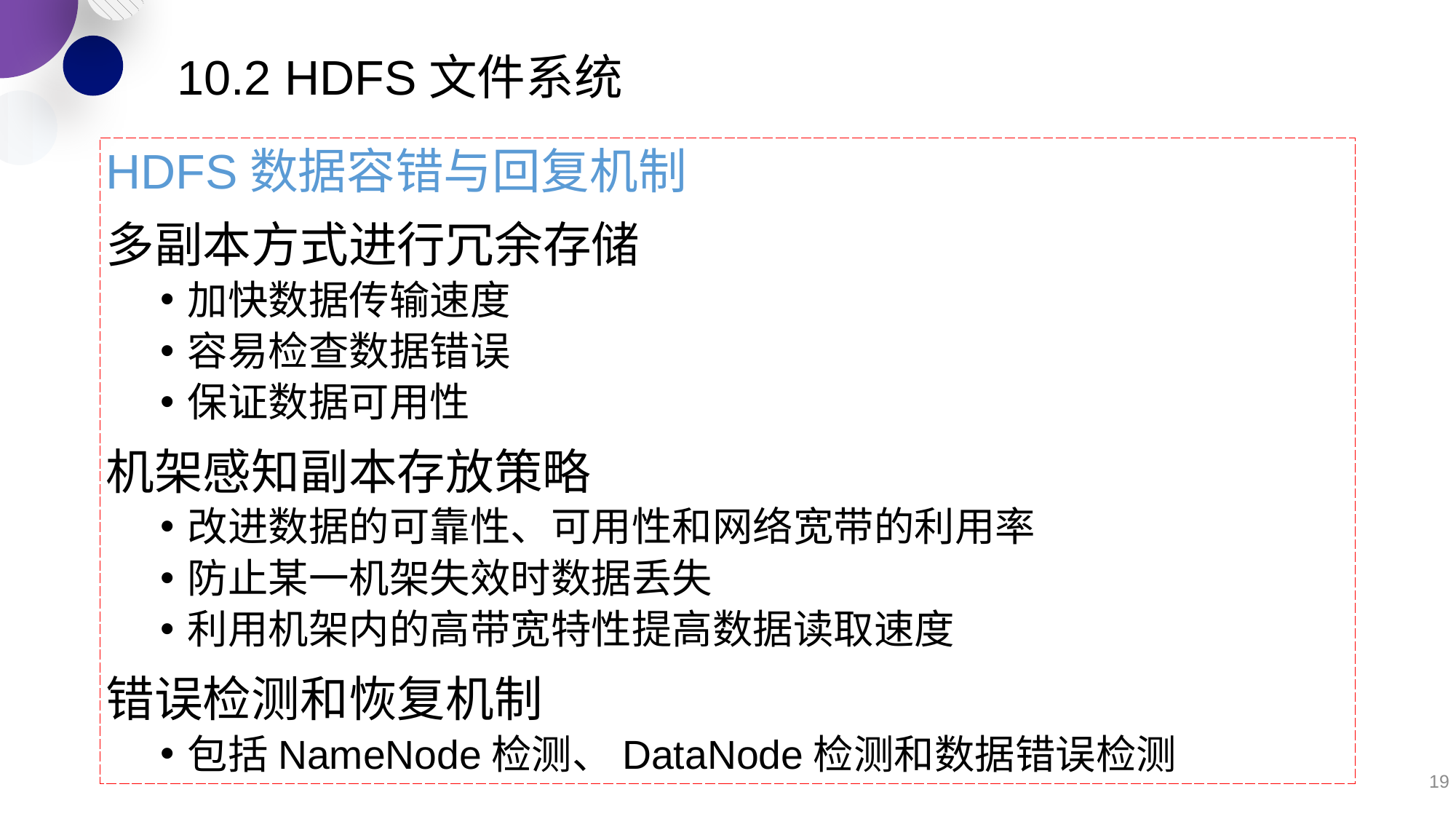

# 10.2 HDFS文件系统
HDFS数据容错与回复机制
多副本方式进行冗余存储
加快数据传输速度
容易检查数据错误
保证数据可用性
机架感知副本存放策略
改进数据的可靠性、可用性和网络宽带的利用率
防止某一机架失效时数据丢失
利用机架内的高带宽特性提高数据读取速度
错误检测和恢复机制
包括NameNode检测、DataNode检测和数据错误检测

19